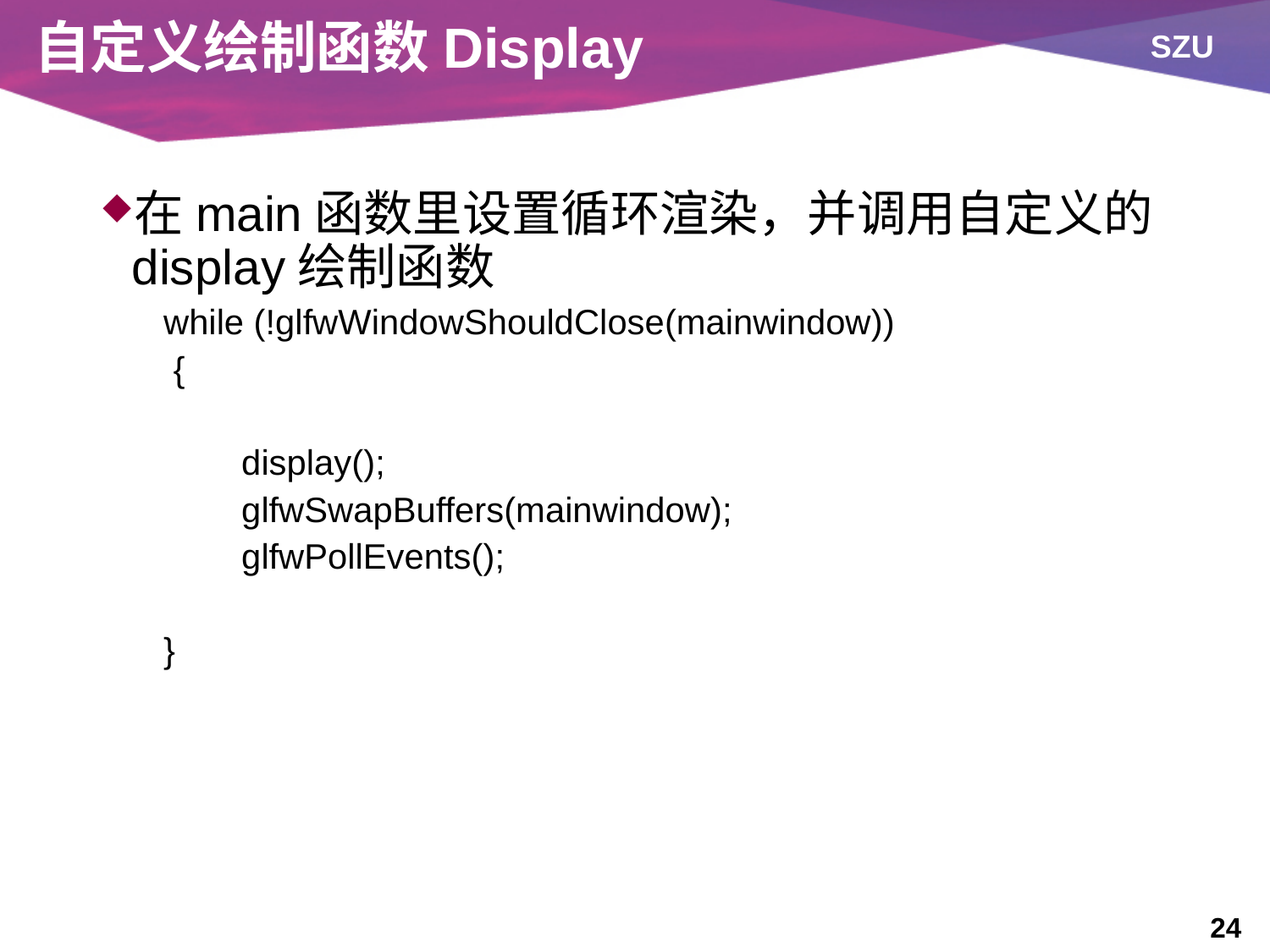

# 自定义绘制函数Display
在main函数里设置循环渲染，并调用自定义的display绘制函数
while (!glfwWindowShouldClose(mainwindow))
 {

        display();
        glfwSwapBuffers(mainwindow);
        glfwPollEvents();

}
24